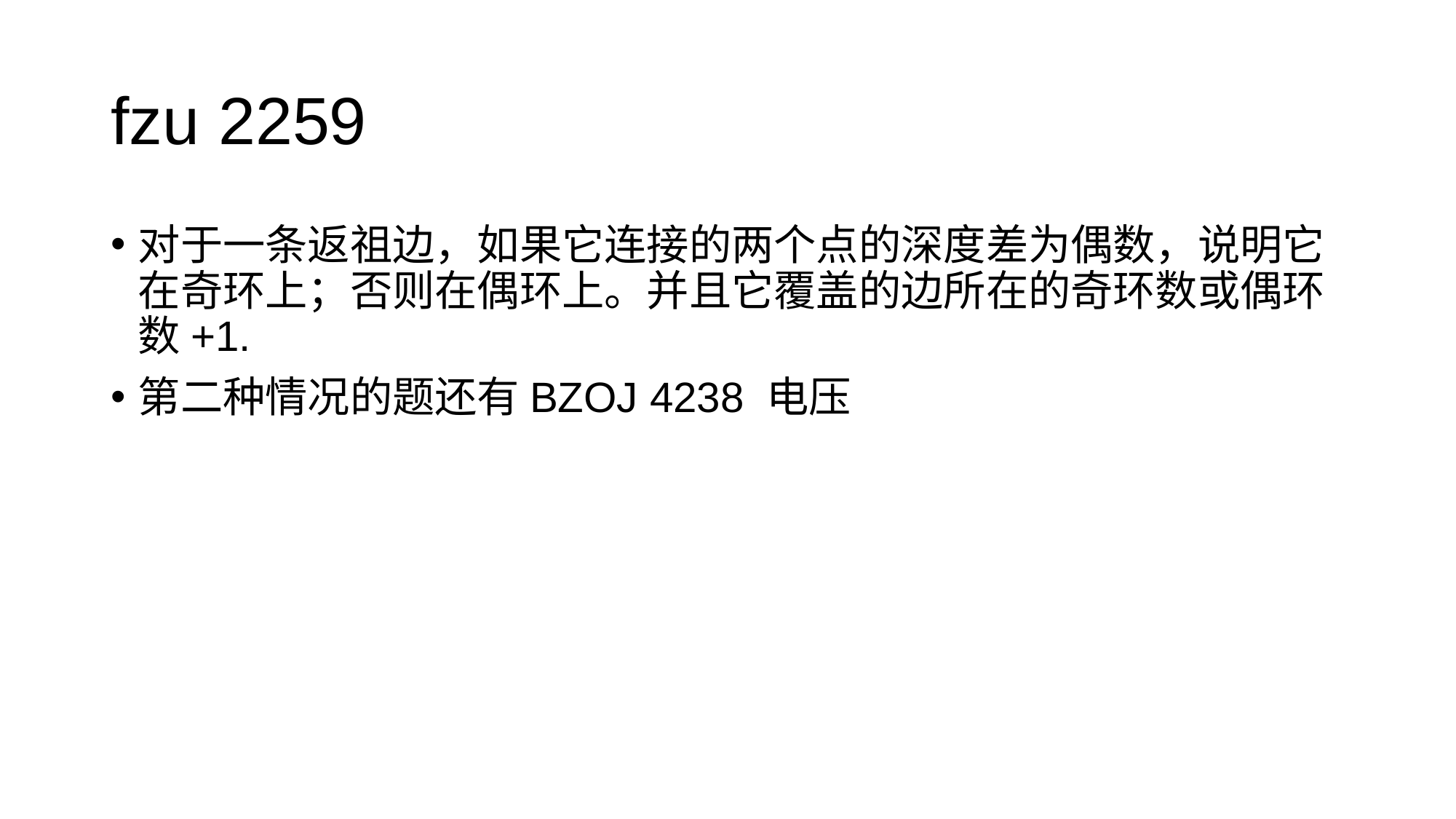

# fzu 2259
对于一条返祖边，如果它连接的两个点的深度差为偶数，说明它在奇环上；否则在偶环上。并且它覆盖的边所在的奇环数或偶环数+1.
第二种情况的题还有BZOJ 4238 电压